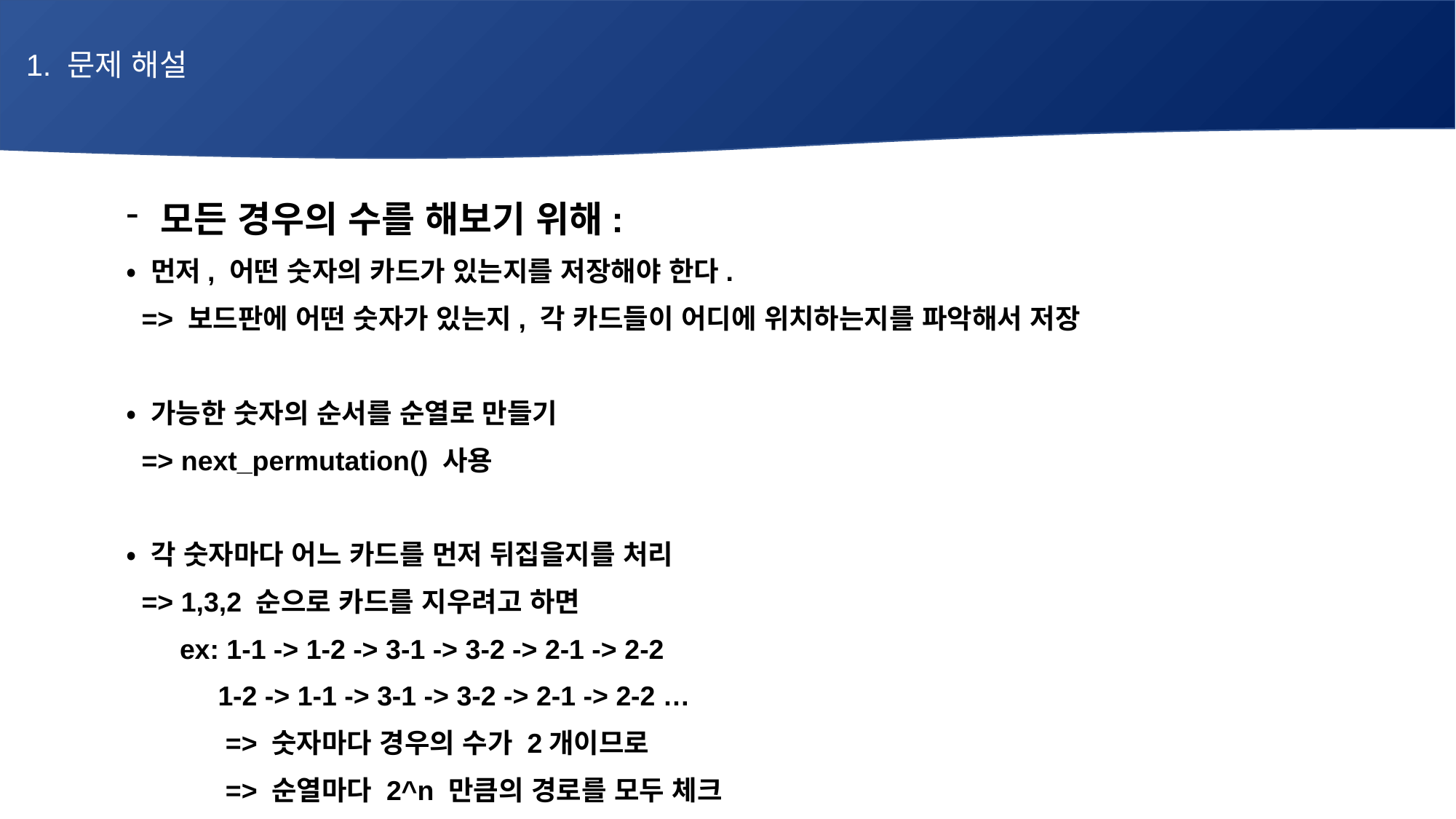

1. 문제 해설
# 매주 1 과제 LV2
모든 경우의 수를 해보기 위해:
• 먼저, 어떤 숫자의 카드가 있는지를 저장해야 한다.
  => 보드판에 어떤 숫자가 있는지, 각 카드들이 어디에 위치하는지를 파악해서 저장

• 가능한 숫자의 순서를 순열로 만들기
  => next_permutation() 사용

• 각 숫자마다 어느 카드를 먼저 뒤집을지를 처리
  => 1,3,2 순으로 카드를 지우려고 하면
       ex: 1-1 -> 1-2 -> 3-1 -> 3-2 -> 2-1 -> 2-2
            1-2 -> 1-1 -> 3-1 -> 3-2 -> 2-1 -> 2-2 …
             => 숫자마다 경우의 수가 2개이므로
             => 순열마다 2^n 만큼의 경로를 모두 체크